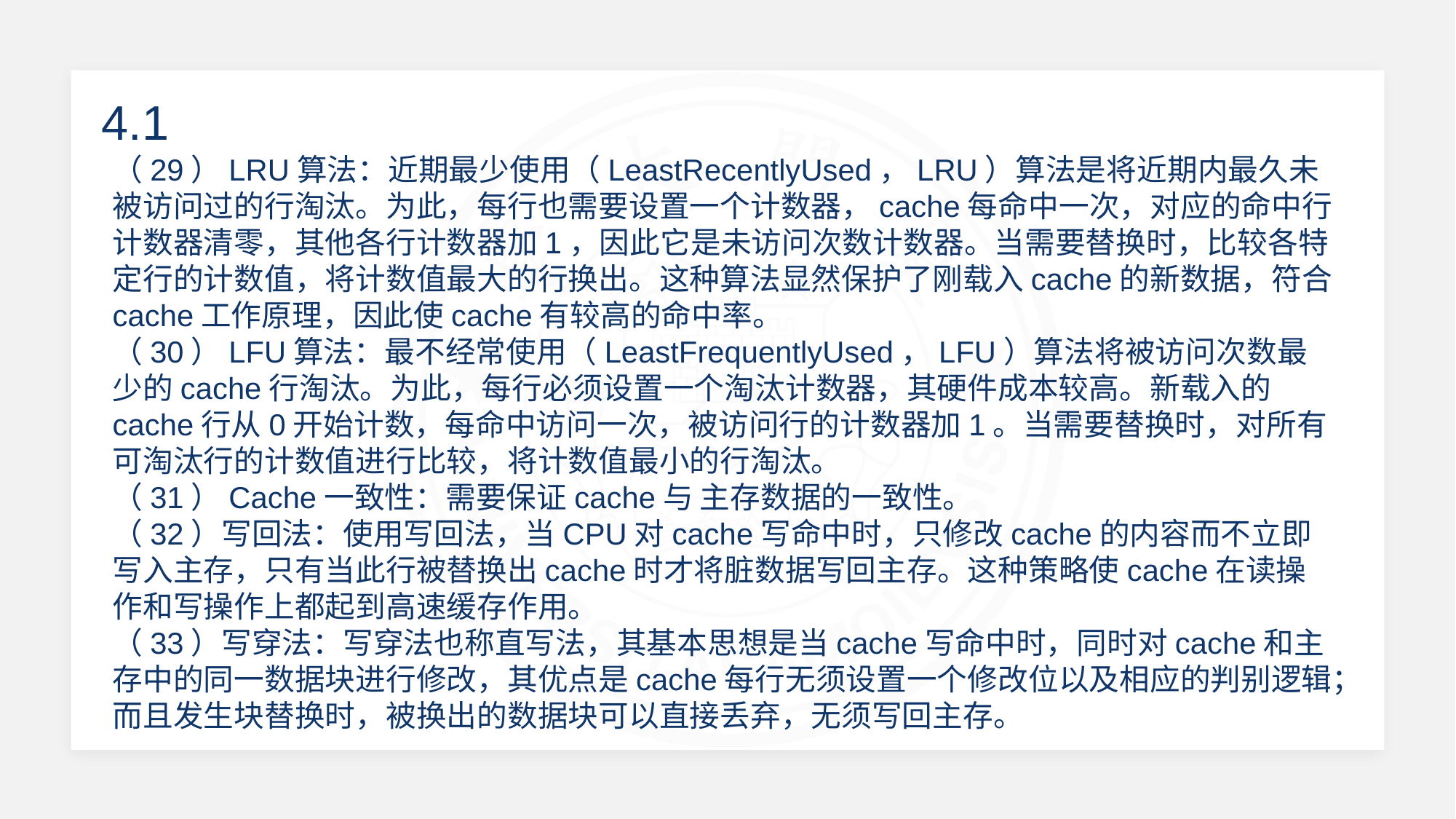

4.1
（29）LRU算法：近期最少使用（LeastRecentlyUsed，LRU）算法是将近期内最久未被访问过的行淘汰。为此，每行也需要设置一个计数器，cache每命中一次，对应的命中行计数器清零，其他各行计数器加1，因此它是未访问次数计数器。当需要替换时，比较各特定行的计数值，将计数值最大的行换出。这种算法显然保护了刚载入cache的新数据，符合cache工作原理，因此使cache有较高的命中率。
（30）LFU算法：最不经常使用（LeastFrequentlyUsed，LFU）算法将被访问次数最少的cache行淘汰。为此，每行必须设置一个淘汰计数器，其硬件成本较高。新载入的cache行从0开始计数，每命中访问一次，被访问行的计数器加1。当需要替换时，对所有可淘汰行的计数值进行比较，将计数值最小的行淘汰。
（31）Cache一致性：需要保证cache与 主存数据的一致性。
（32）写回法：使用写回法，当CPU对cache写命中时，只修改cache的内容而不立即写入主存，只有当此行被替换出cache时才将脏数据写回主存。这种策略使cache在读操作和写操作上都起到高速缓存作用。
（33）写穿法：写穿法也称直写法，其基本思想是当cache写命中时，同时对cache和主存中的同一数据块进行修改，其优点是cache每行无须设置一个修改位以及相应的判别逻辑；而且发生块替换时，被换出的数据块可以直接丢弃，无须写回主存。